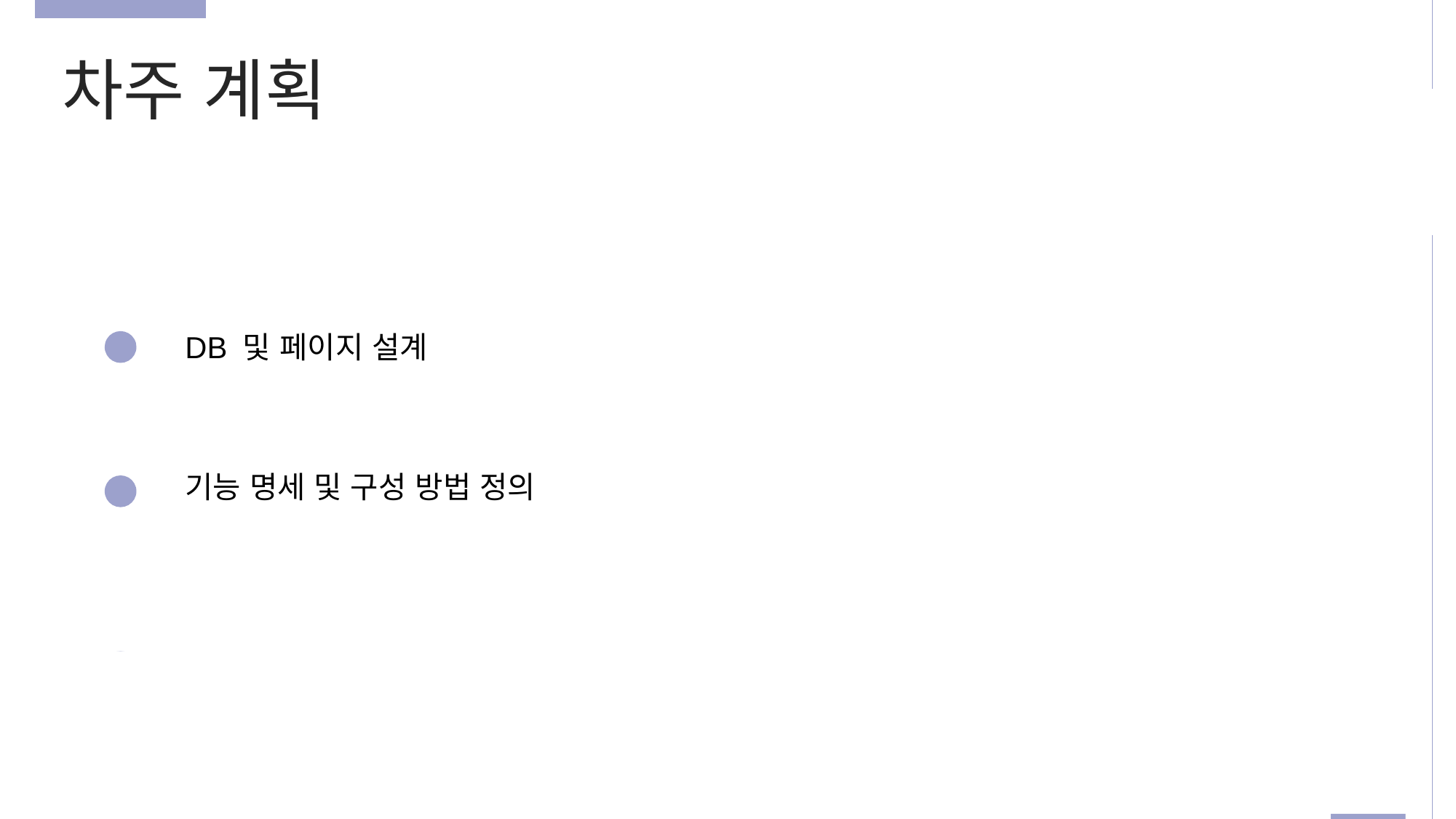

차주 계획
DB 및 페이지 설계

기능 명세 및 구성 방법 정의